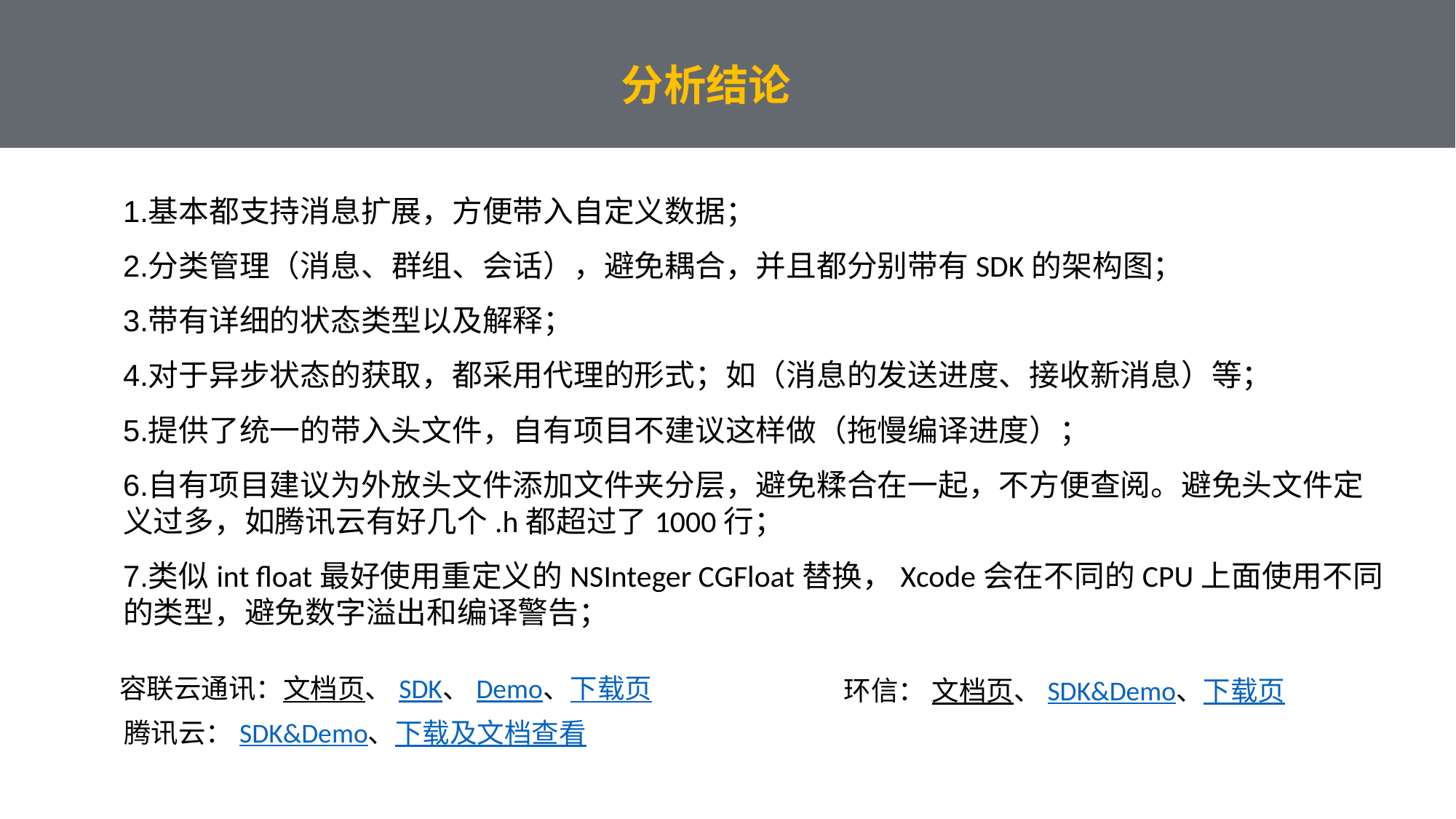

分析结论
基本都支持消息扩展，方便带入自定义数据；
分类管理（消息、群组、会话），避免耦合，并且都分别带有SDK的架构图；
带有详细的状态类型以及解释；
对于异步状态的获取，都采用代理的形式；如（消息的发送进度、接收新消息）等；
提供了统一的带入头文件，自有项目不建议这样做（拖慢编译进度）；
自有项目建议为外放头文件添加文件夹分层，避免糅合在一起，不方便查阅。避免头文件定义过多，如腾讯云有好几个.h都超过了1000行；
类似int float最好使用重定义的NSInteger CGFloat替换，Xcode会在不同的CPU上面使用不同的类型，避免数字溢出和编译警告；
容联云通讯：文档页、SDK、Demo、下载页
环信： 文档页、SDK&Demo、下载页
腾讯云：SDK&Demo、下载及文档查看